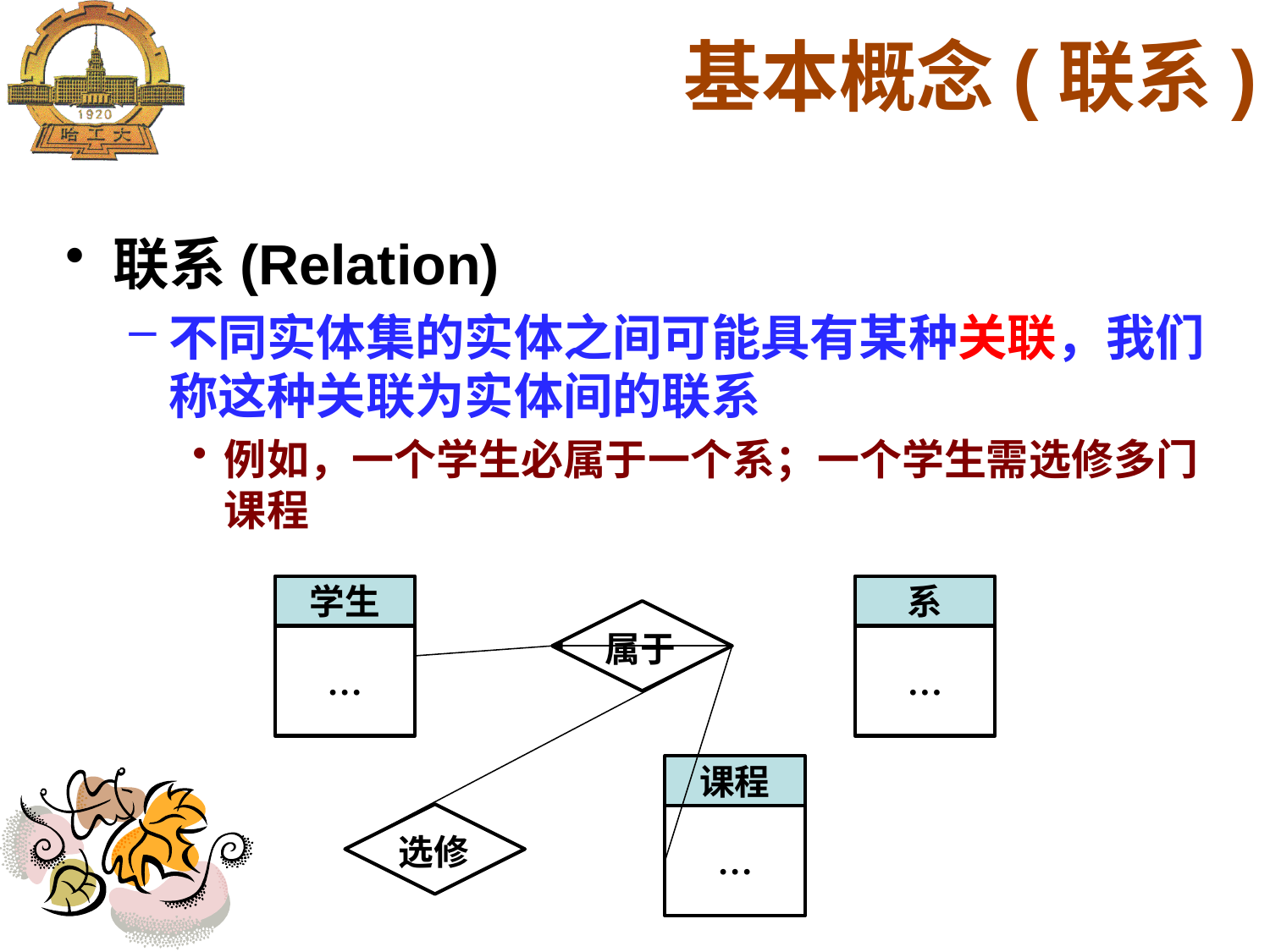

基本概念(联系)
联系(Relation)
不同实体集的实体之间可能具有某种关联，我们称这种关联为实体间的联系
例如，一个学生必属于一个系；一个学生需选修多门课程

学生
系

属于
…
…
课程

选修
…